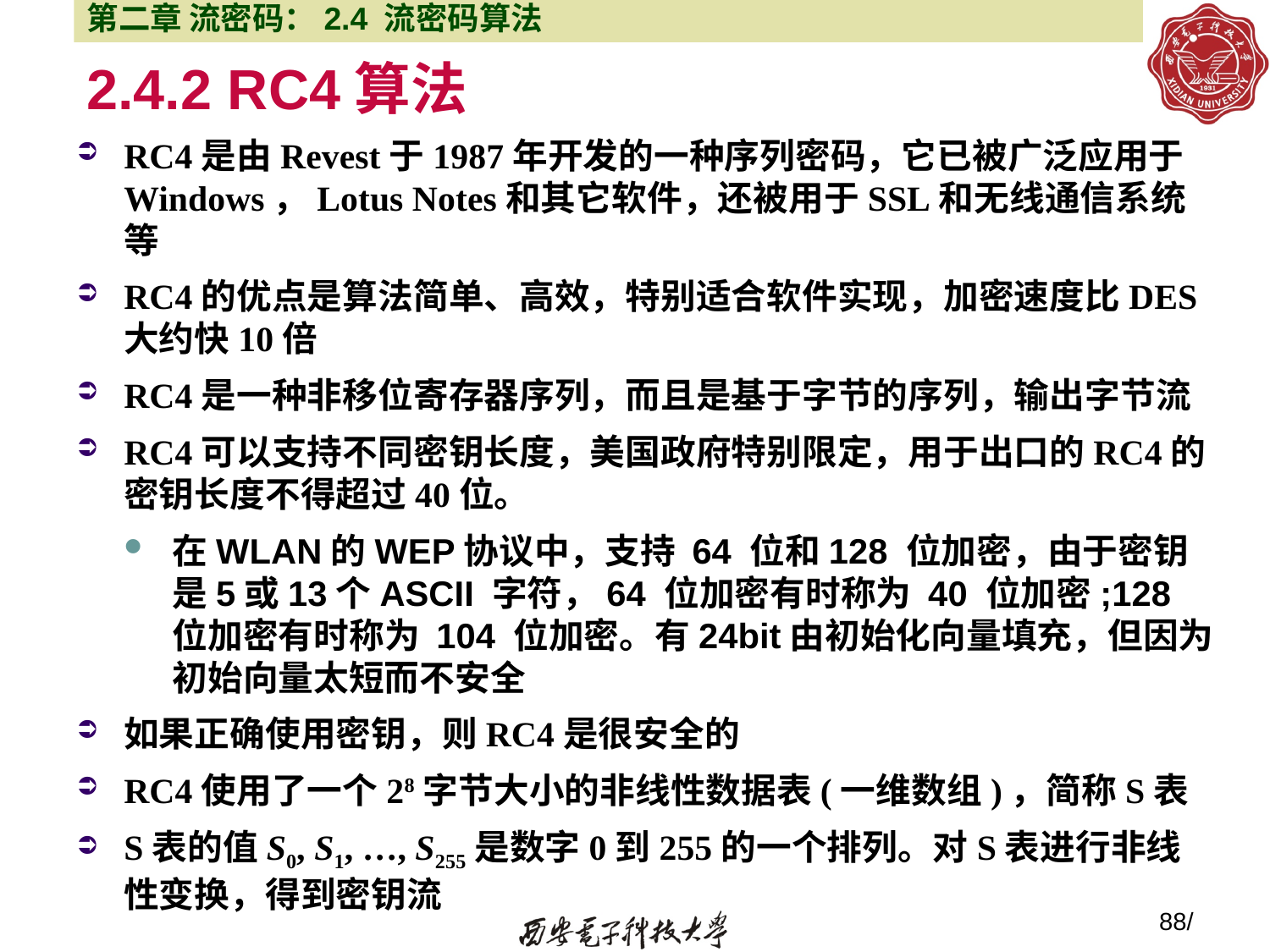

第二章 流密码：2.4 流密码算法
# 2.4.2 RC4算法
RC4是由Revest于1987年开发的一种序列密码，它已被广泛应用于Windows，Lotus Notes和其它软件，还被用于SSL和无线通信系统等
RC4的优点是算法简单、高效，特别适合软件实现，加密速度比DES大约快10倍
RC4是一种非移位寄存器序列，而且是基于字节的序列，输出字节流
RC4可以支持不同密钥长度，美国政府特别限定，用于出口的RC4的密钥长度不得超过40位。
在WLAN的WEP协议中，支持 64 位和128 位加密，由于密钥是5或13个ASCII 字符，64 位加密有时称为 40 位加密;128 位加密有时称为 104 位加密。有24bit由初始化向量填充，但因为初始向量太短而不安全
如果正确使用密钥，则RC4是很安全的
RC4使用了一个28字节大小的非线性数据表(一维数组)，简称S表
S表的值S0, S1, …, S255是数字0到255的一个排列。对S表进行非线性变换，得到密钥流
88/